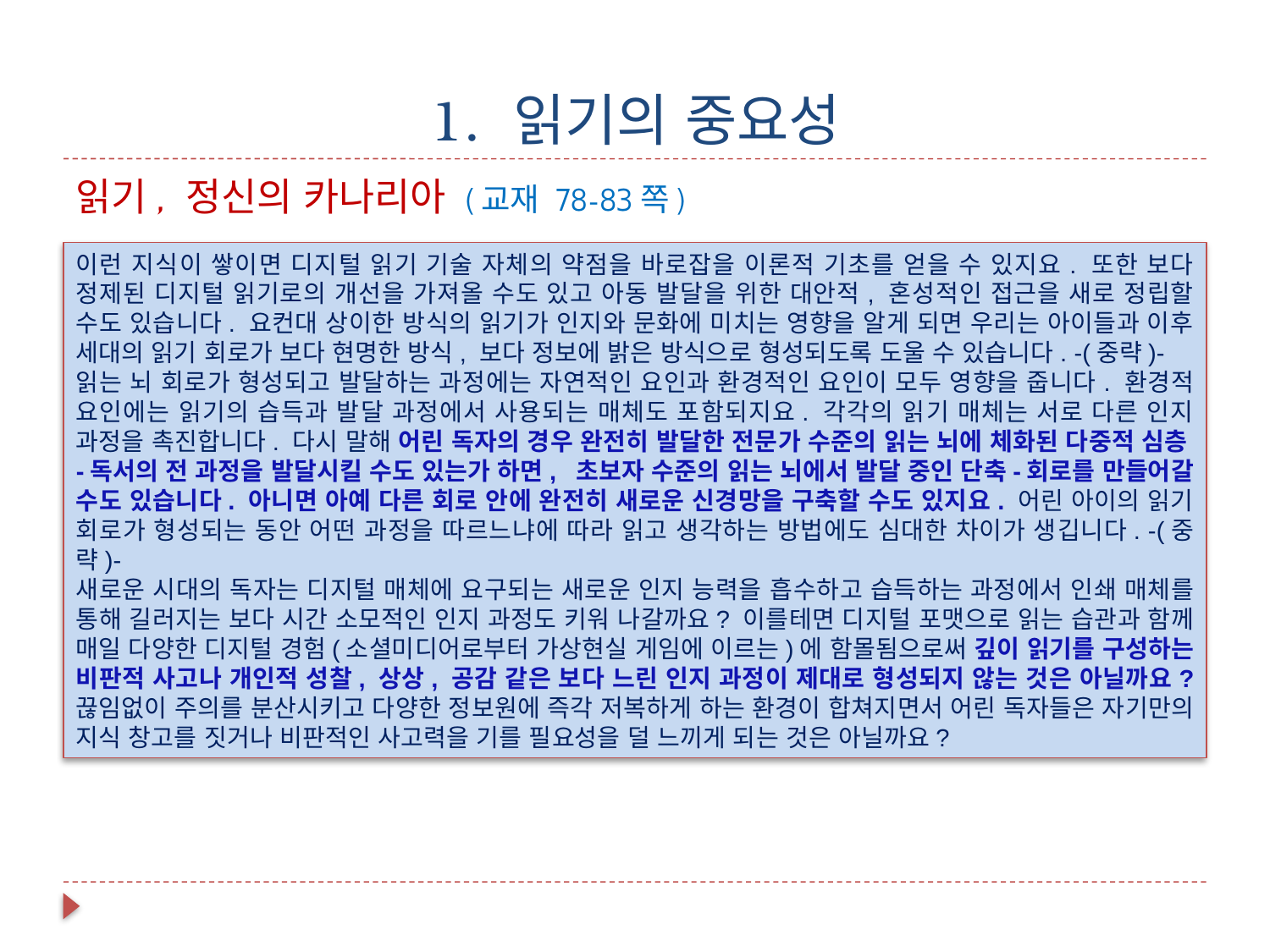

# 1. 읽기의 중요성
읽기, 정신의 카나리아 (교재 78-83쪽)

이런 지식이 쌓이면 디지털 읽기 기술 자체의 약점을 바로잡을 이론적 기초를 얻을 수 있지요. 또한 보다 정제된 디지털 읽기로의 개선을 가져올 수도 있고 아동 발달을 위한 대안적, 혼성적인 접근을 새로 정립할 수도 있습니다. 요컨대 상이한 방식의 읽기가 인지와 문화에 미치는 영향을 알게 되면 우리는 아이들과 이후 세대의 읽기 회로가 보다 현명한 방식, 보다 정보에 밝은 방식으로 형성되도록 도울 수 있습니다. -(중략)-
읽는 뇌 회로가 형성되고 발달하는 과정에는 자연적인 요인과 환경적인 요인이 모두 영향을 줍니다. 환경적 요인에는 읽기의 습득과 발달 과정에서 사용되는 매체도 포함되지요. 각각의 읽기 매체는 서로 다른 인지 과정을 촉진합니다. 다시 말해 어린 독자의 경우 완전히 발달한 전문가 수준의 읽는 뇌에 체화된 다중적 심층-독서의 전 과정을 발달시킬 수도 있는가 하면,  초보자 수준의 읽는 뇌에서 발달 중인 단축-회로를 만들어갈 수도 있습니다. 아니면 아예 다른 회로 안에 완전히 새로운 신경망을 구축할 수도 있지요. 어린 아이의 읽기 회로가 형성되는 동안 어떤 과정을 따르느냐에 따라 읽고 생각하는 방법에도 심대한 차이가 생깁니다. -(중략)-
새로운 시대의 독자는 디지털 매체에 요구되는 새로운 인지 능력을 흡수하고 습득하는 과정에서 인쇄 매체를 통해 길러지는 보다 시간 소모적인 인지 과정도 키워 나갈까요? 이를테면 디지털 포맷으로 읽는 습관과 함께 매일 다양한 디지털 경험(소셜미디어로부터 가상현실 게임에 이르는)에 함몰됨으로써 깊이 읽기를 구성하는 비판적 사고나 개인적 성찰, 상상, 공감 같은 보다 느린 인지 과정이 제대로 형성되지 않는 것은 아닐까요? 끊임없이 주의를 분산시키고 다양한 정보원에 즉각 저복하게 하는 환경이 합쳐지면서 어린 독자들은 자기만의 지식 창고를 짓거나 비판적인 사고력을 기를 필요성을 덜 느끼게 되는 것은 아닐까요?